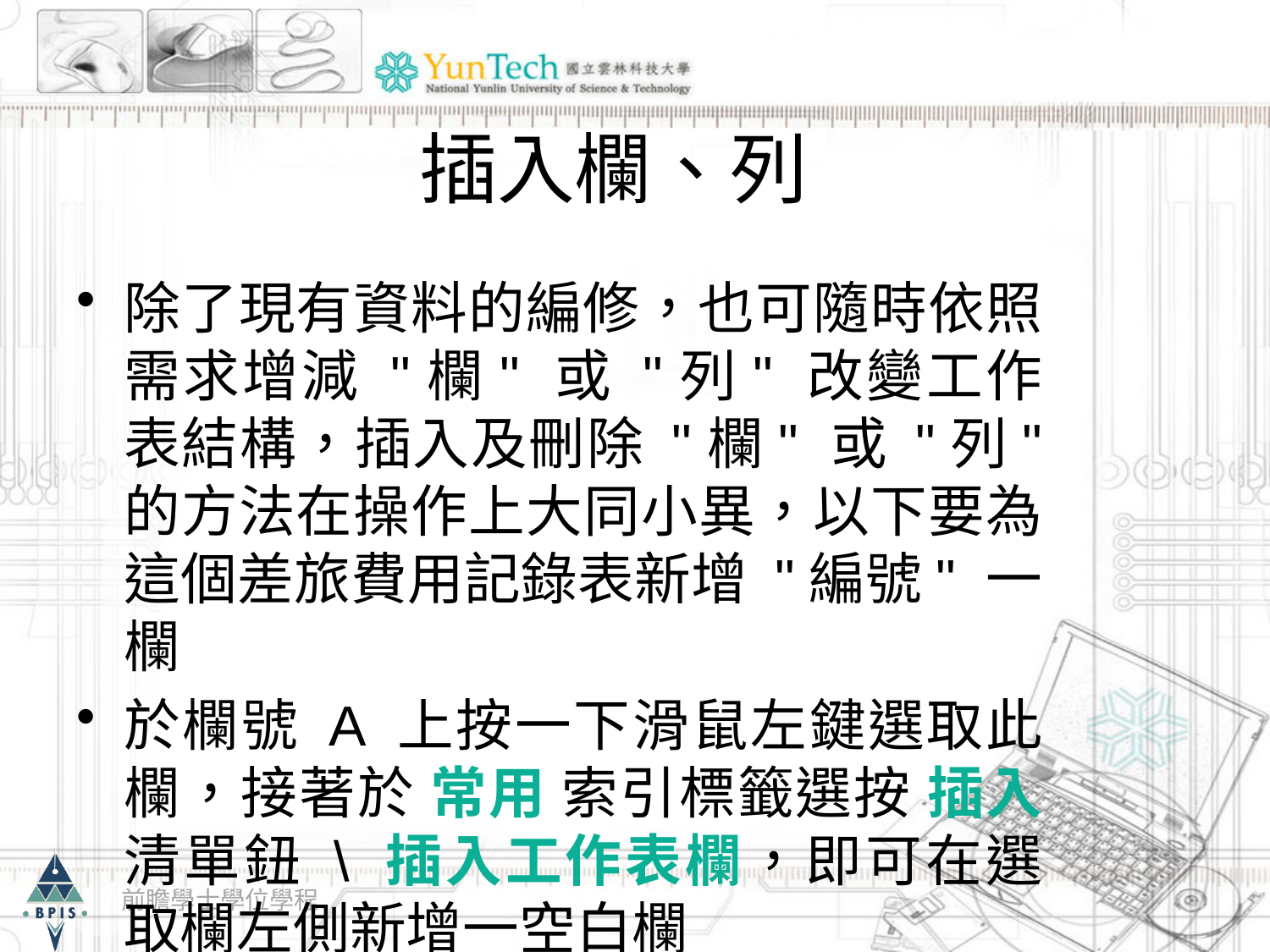

# 插入欄、列
除了現有資料的編修，也可隨時依照需求增減 "欄" 或 "列" 改變工作表結構，插入及刪除 "欄" 或 "列" 的方法在操作上大同小異，以下要為這個差旅費用記錄表新增 "編號" 一欄
於欄號 A 上按一下滑鼠左鍵選取此欄，接著於 常用 索引標籤選按 插入 清單鈕 \ 插入工作表欄，即可在選取欄左側新增一空白欄